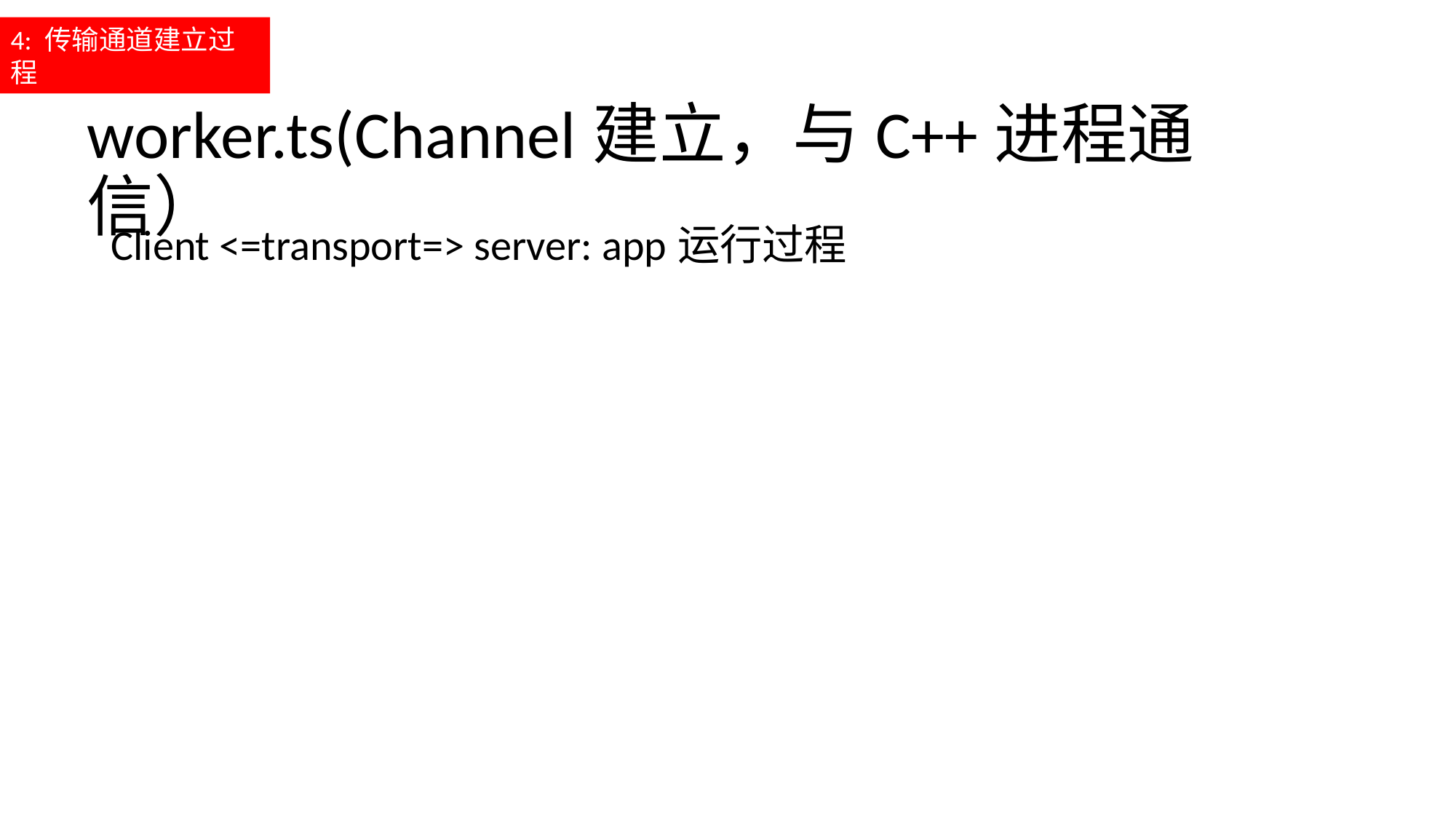

4: 传输通道建立过程
# worker.ts(Channel建立，与C++进程通信）
Client <=transport=> server: app运行过程